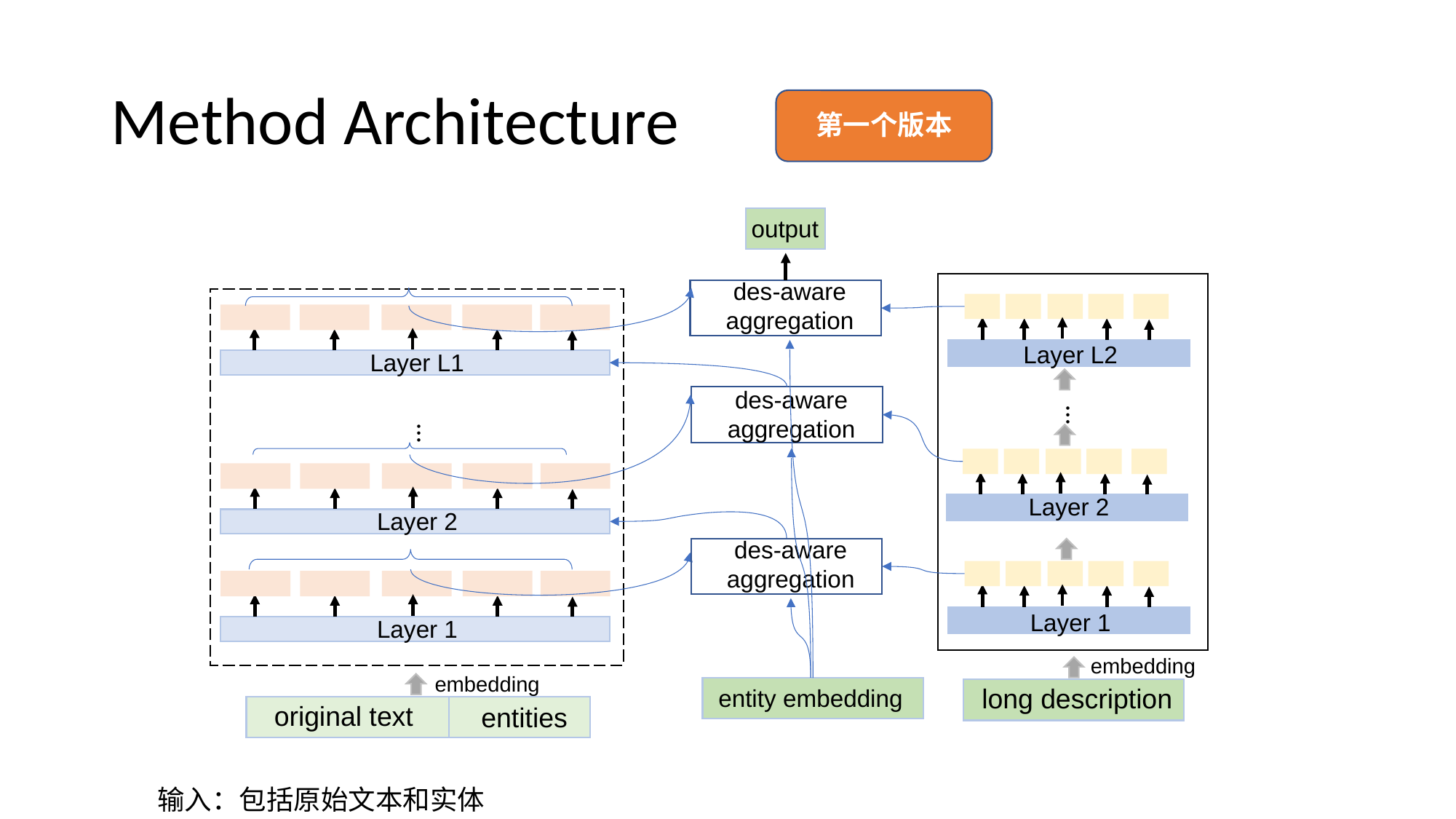

# Method Architecture
第一个版本

output

des-aware aggregation

Layer L2

…

Layer 2

Layer 1

embedding

long description

Layer L1

des-aware aggregation

…

Layer 2

des-aware aggregation

Layer 1

embedding

entity embedding

original text
entities

输入：包括原始文本和实体